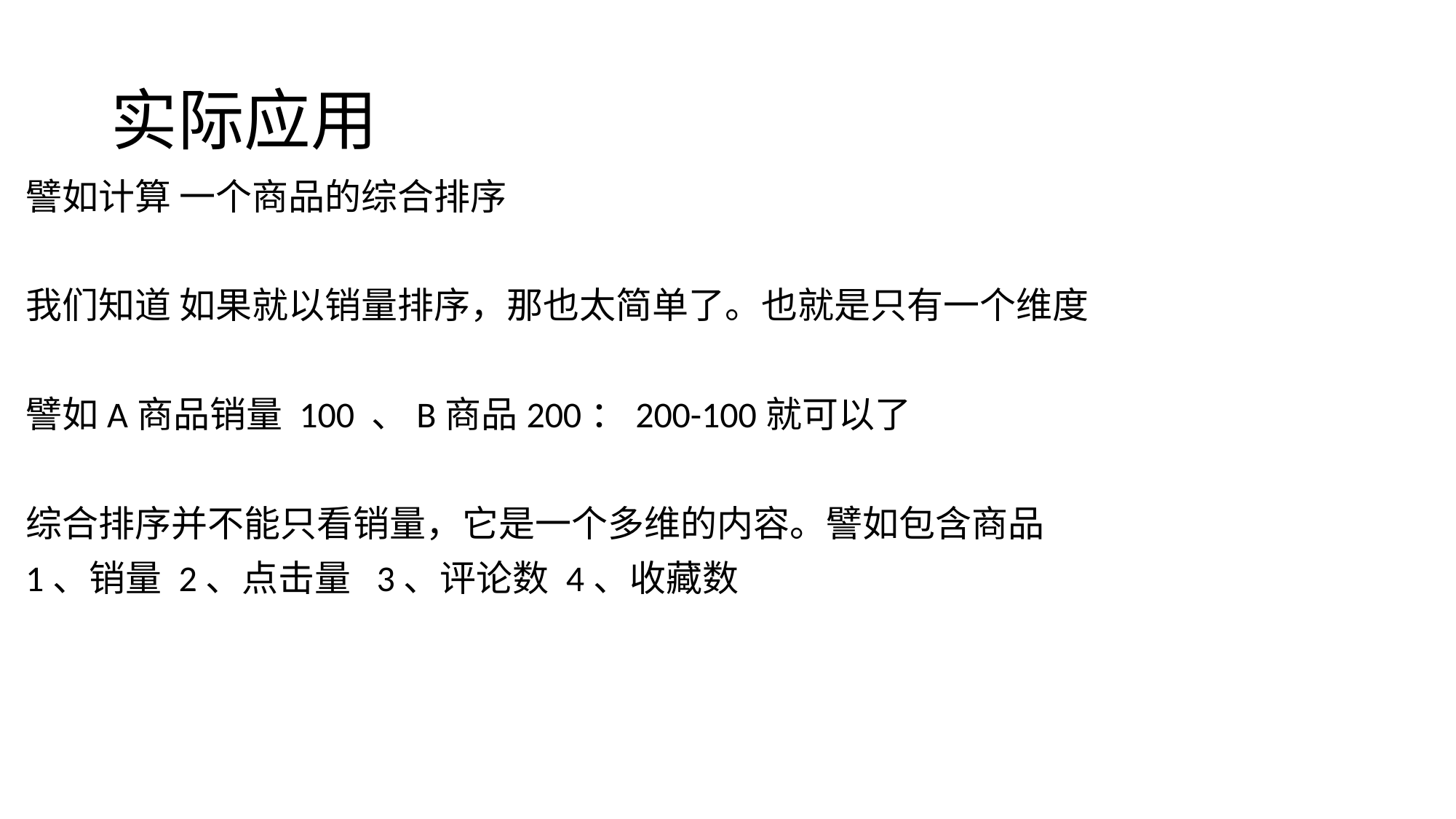

# 实际应用
譬如计算 一个商品的综合排序

我们知道 如果就以销量排序，那也太简单了。也就是只有一个维度

譬如A商品销量 100 、B商品200：200-100就可以了

综合排序并不能只看销量，它是一个多维的内容。譬如包含商品
1、销量 2、点击量  3、评论数 4、收藏数